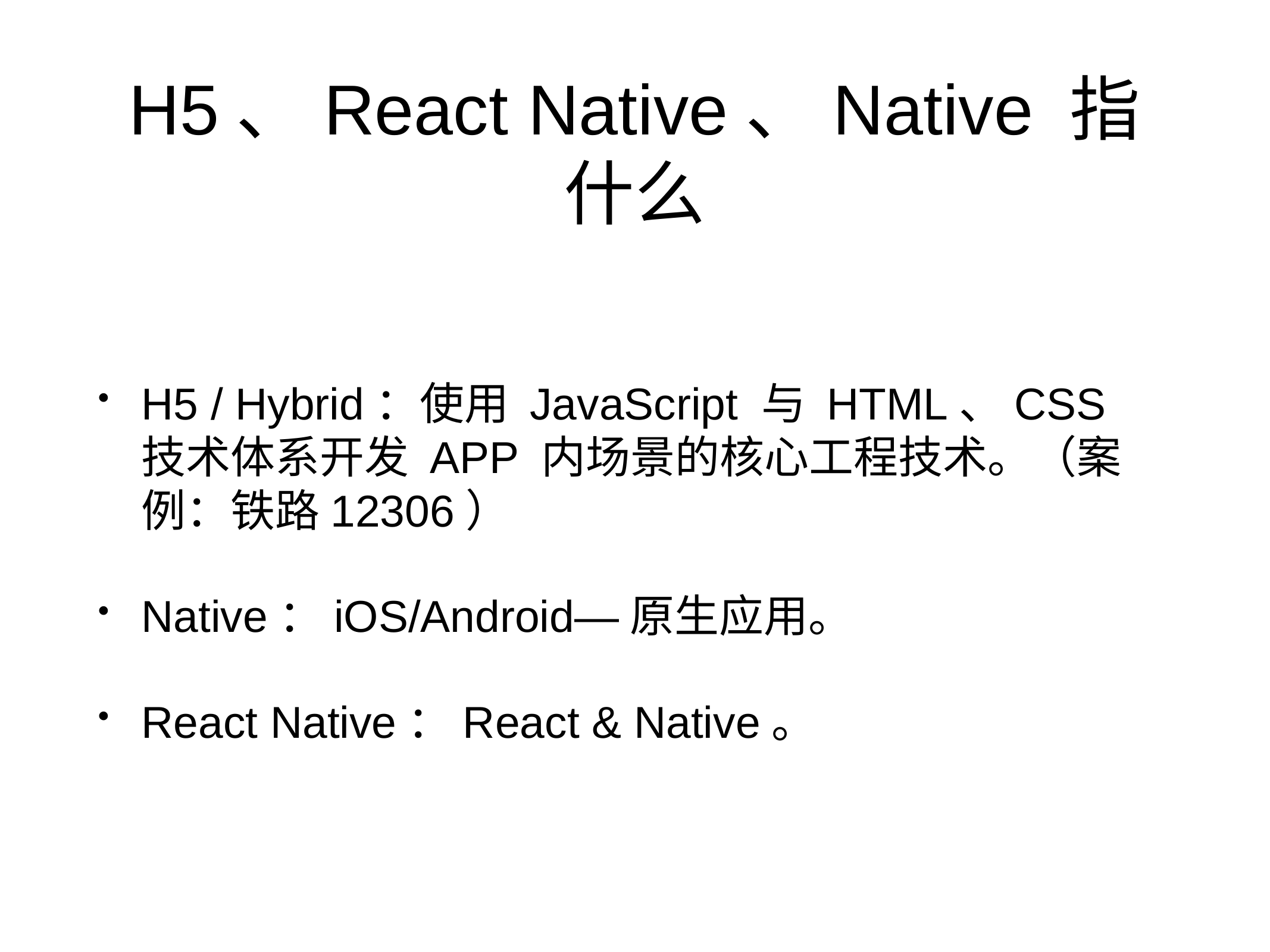

# H5、React Native、Native 指什么
H5 / Hybrid：使用 JavaScript 与 HTML、CSS 技术体系开发 APP 内场景的核心工程技术。（案例：铁路12306）
Native：iOS/Android—原生应用。
React Native：React & Native。